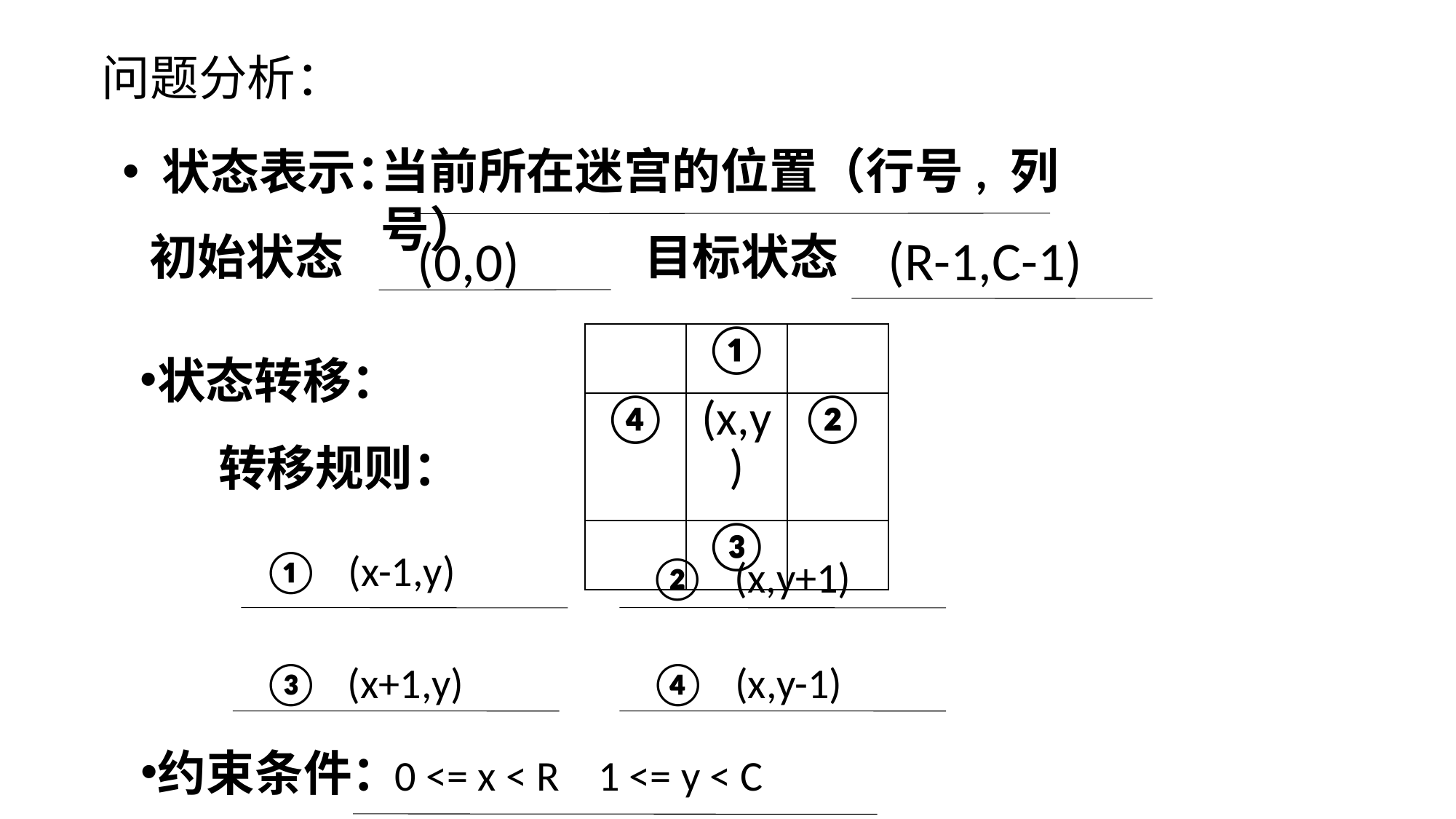

问题分析：
当前所在迷宫的位置（行号, 列号）
 状态表示：
初始状态
目标状态
(R-1,C-1)
(0,0)
状态转移：
      转移规则：
|  | ① |  |
| --- | --- | --- |
| ④ | (x,y) | ② |
|  | ③ |  |
①   (x-1,y)
②   (x,y+1)
③   (x+1,y)
④   (x,y-1)
约束条件：
0 <= x < R    1 <= y < C